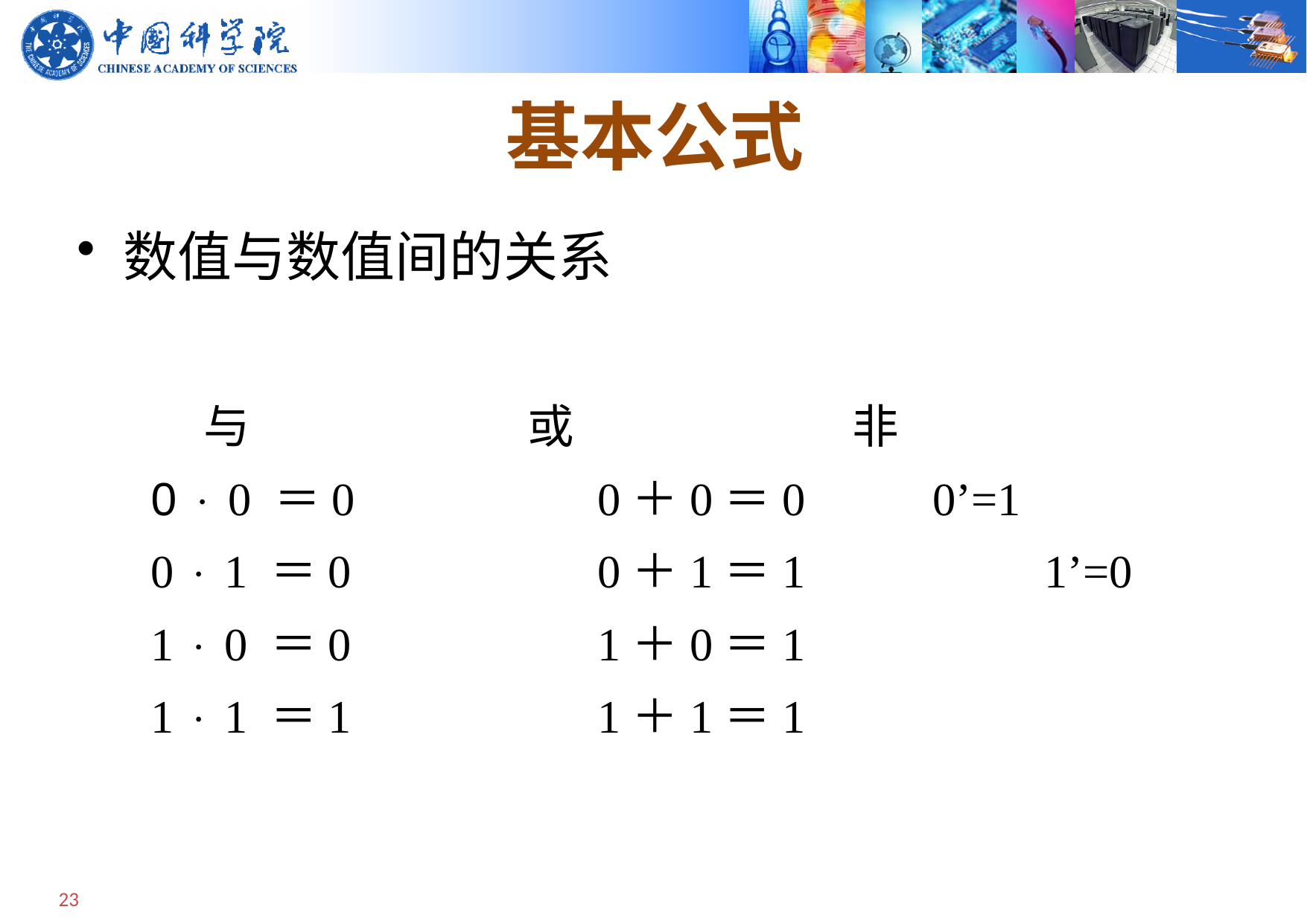

# 基本公式
数值与数值间的关系

    与                 	    或		   	   非
0 ⋅ 0 ＝0 			0＋0＝0 		0’=1
0 ⋅ 1 ＝0 			0＋1＝1  		1’=0
1 ⋅ 0 ＝0 			1＋0＝1
1 ⋅ 1 ＝1 			1＋1＝1